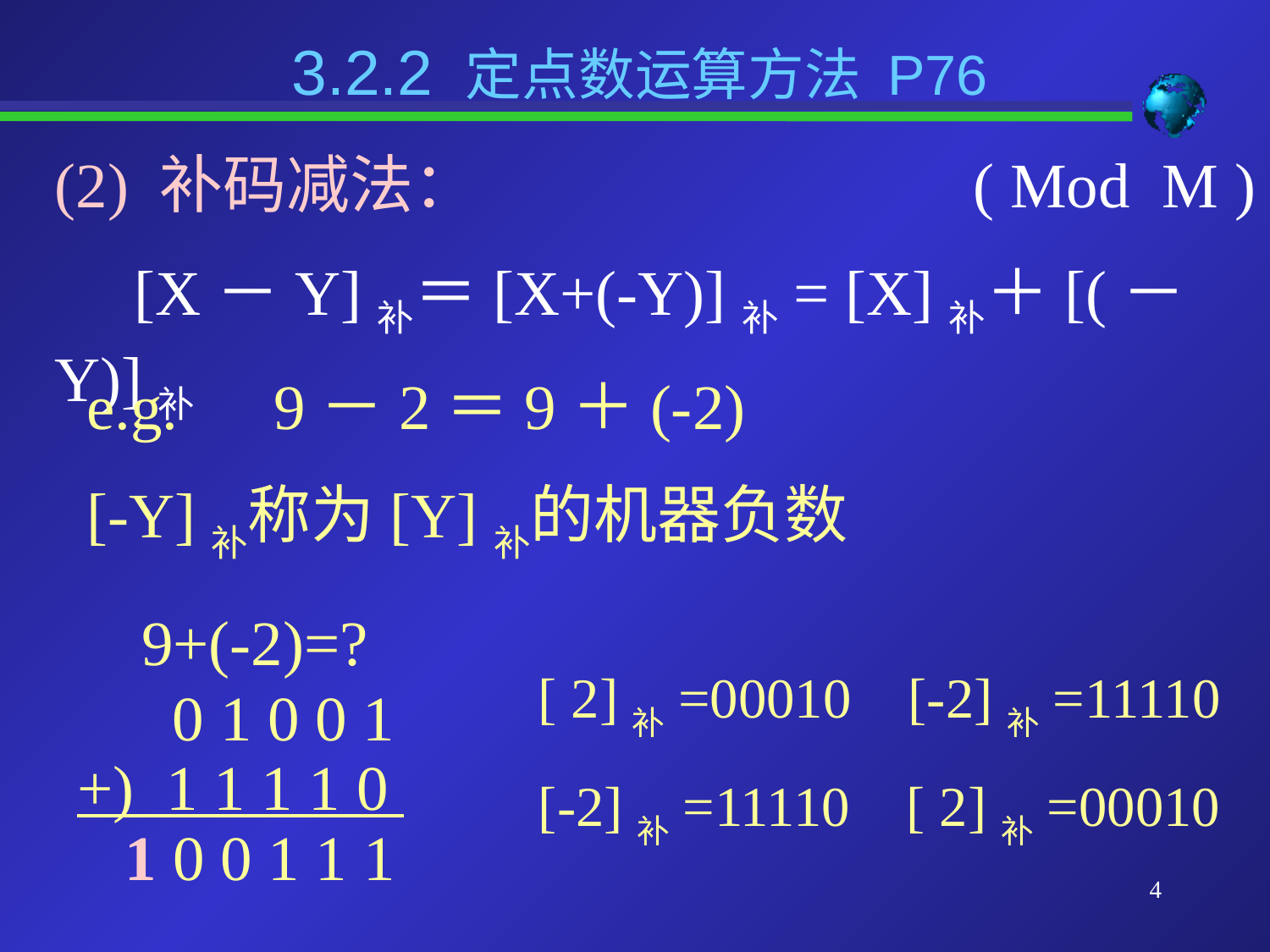

3.2.2 定点数运算方法 P76
(2) 补码减法：				 ( Mod  M )
     [X－Y]补＝[X+(-Y)]补= [X]补＋[(－Y)]补
e.g.      9－2＝9＋(-2)
[-Y]补称为[Y]补的机器负数
9+(-2)=?
      0 1 0 0 1
+)  1 1 1 1 0
   1 0 0 1 1 1
[ 2]补=00010    [-2]补=11110
[-2]补=11110    [ 2]补=00010
4